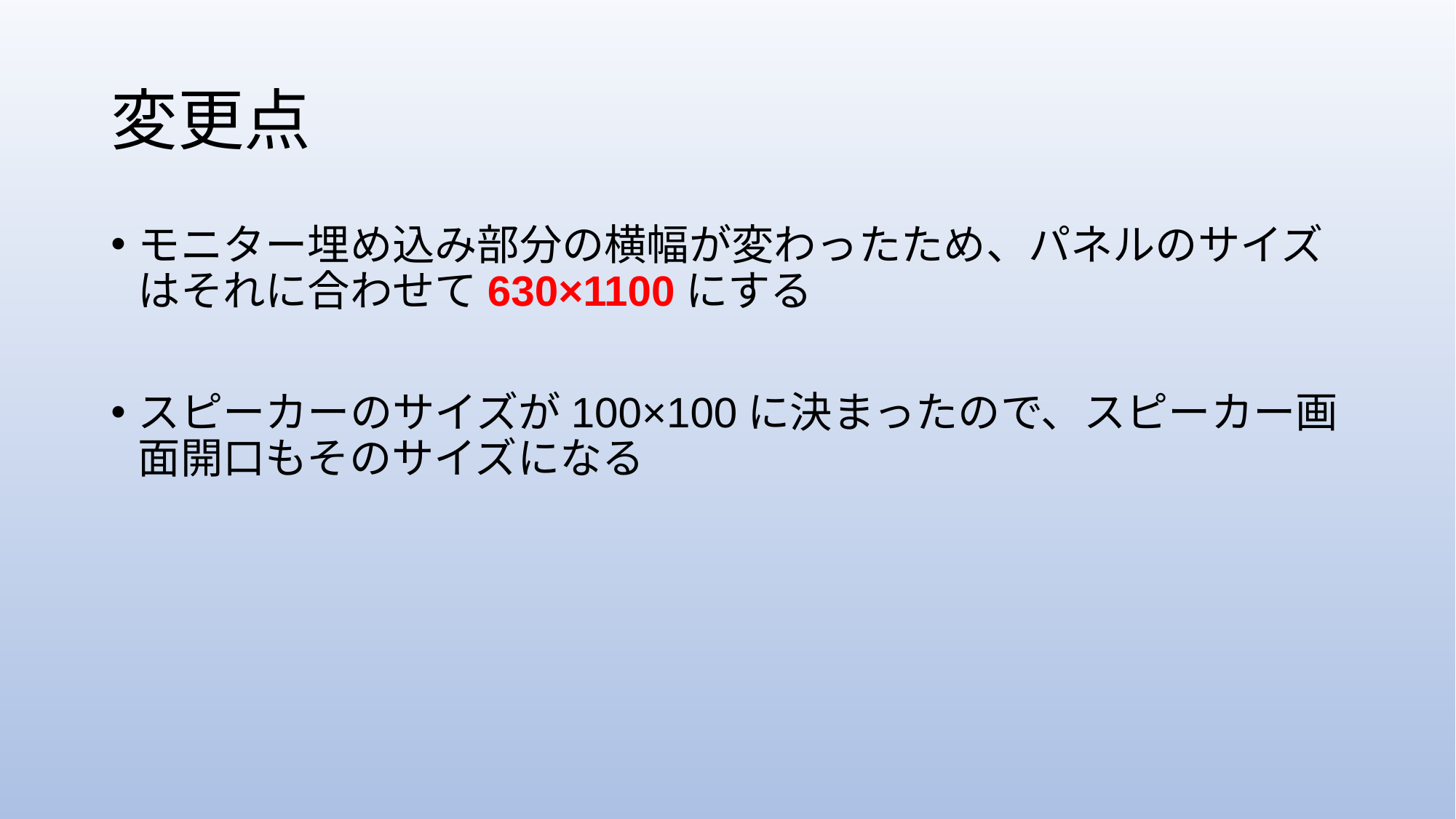

# 変更点
モニター埋め込み部分の横幅が変わったため、パネルのサイズはそれに合わせて630×1100にする

スピーカーのサイズが100×100に決まったので、スピーカー画面開口もそのサイズになる